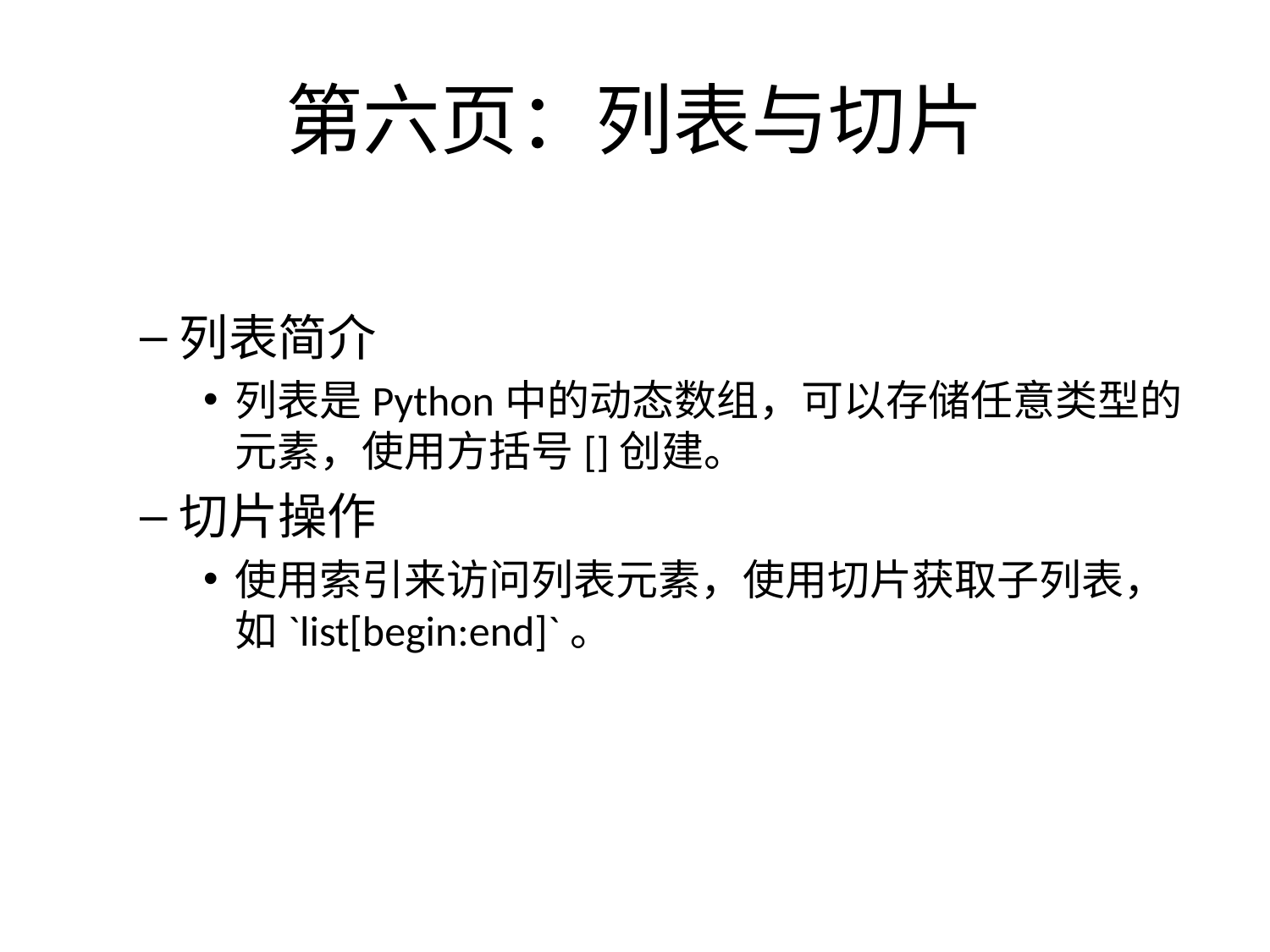

# 第六页：列表与切片

列表简介
列表是Python中的动态数组，可以存储任意类型的元素，使用方括号[]创建。
切片操作
使用索引来访问列表元素，使用切片获取子列表，如`list[begin:end]`。